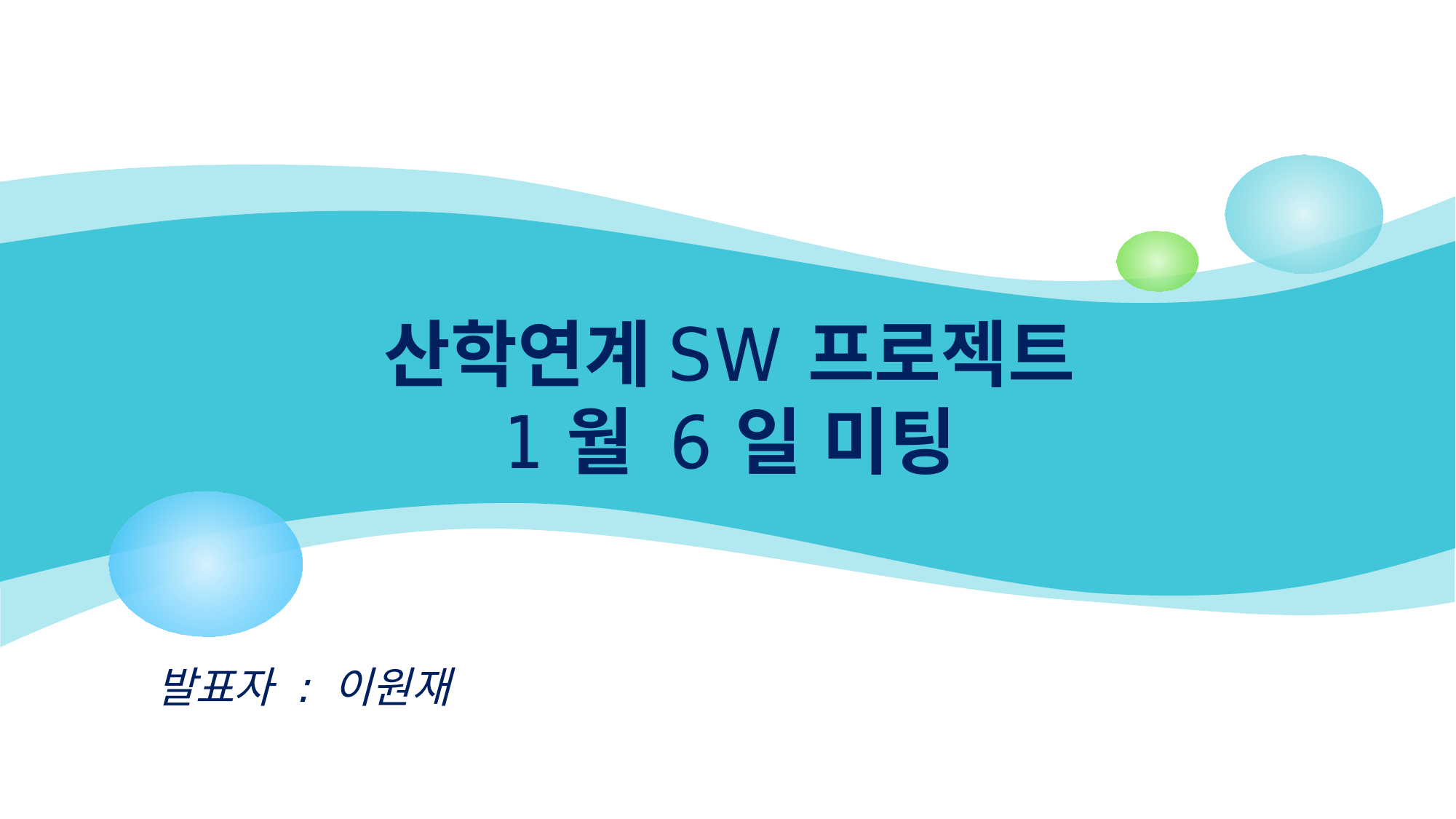

# 산학연계SW프로젝트 1월 6일 미팅
발표자 : 이원재